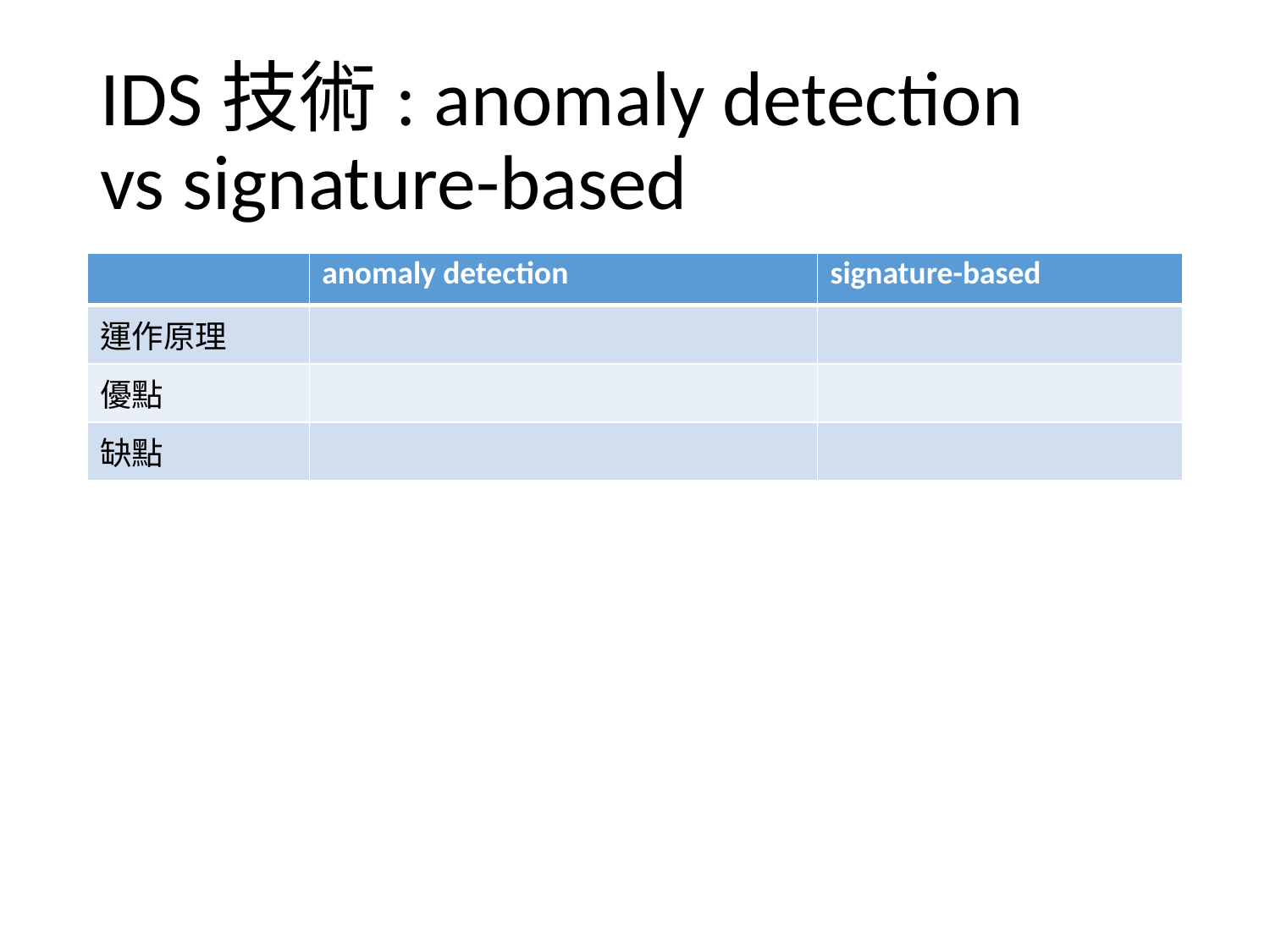

# IDS技術: anomaly detection vs signature-based
|  | anomaly detection | signature-based |
| --- | --- | --- |
| 運作原理 |  |  |
| 優點 |  |  |
| 缺點 |  |  |